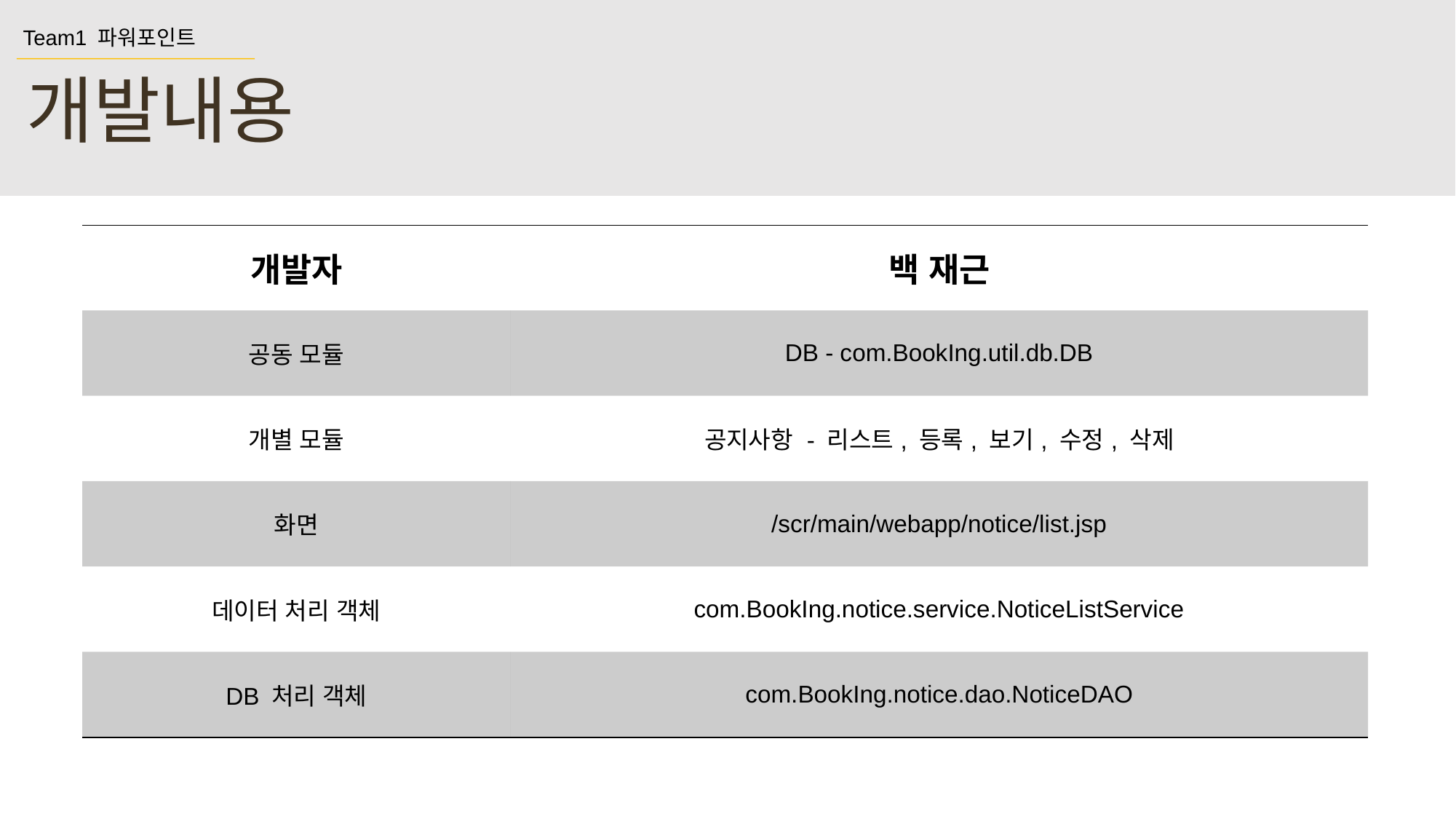

Team1 파워포인트
개발내용
| 개발자 | 백 재근 |
| --- | --- |
| 공동 모듈 | DB - com.BookIng.util.db.DB |
| 개별 모듈 | 공지사항 - 리스트, 등록, 보기, 수정, 삭제 |
| 화면 | /scr/main/webapp/notice/list.jsp |
| 데이터 처리 객체 | com.BookIng.notice.service.NoticeListService |
| DB 처리 객체 | com.BookIng.notice.dao.NoticeDAO |